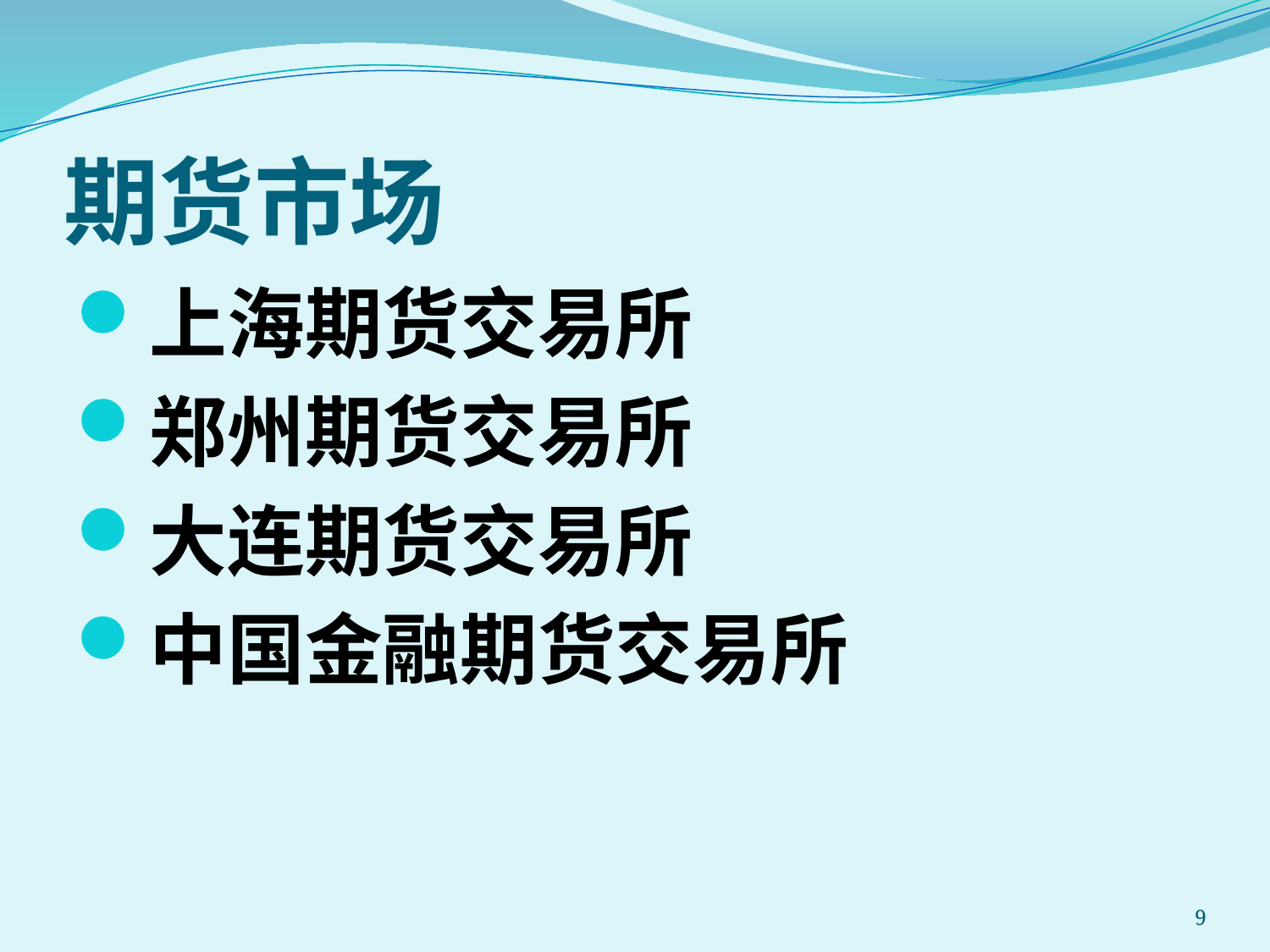

# 期货市场
上海期货交易所
郑州期货交易所
大连期货交易所
中国金融期货交易所

9